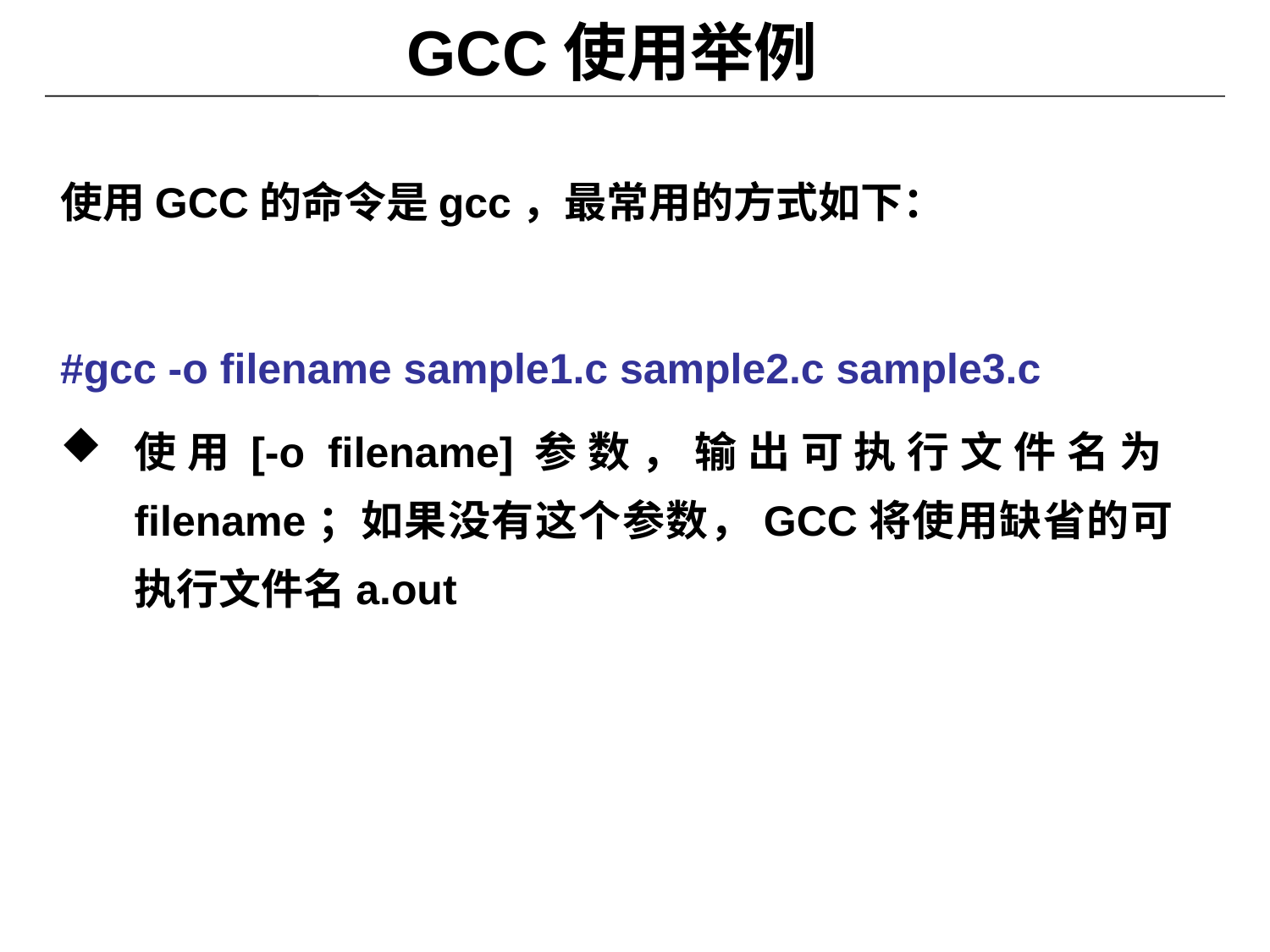

# GCC使用举例
使用GCC的命令是gcc，最常用的方式如下：

#gcc -o filename sample1.c sample2.c sample3.c
使用[-o filename]参数，输出可执行文件名为filename；如果没有这个参数，GCC将使用缺省的可执行文件名a.out